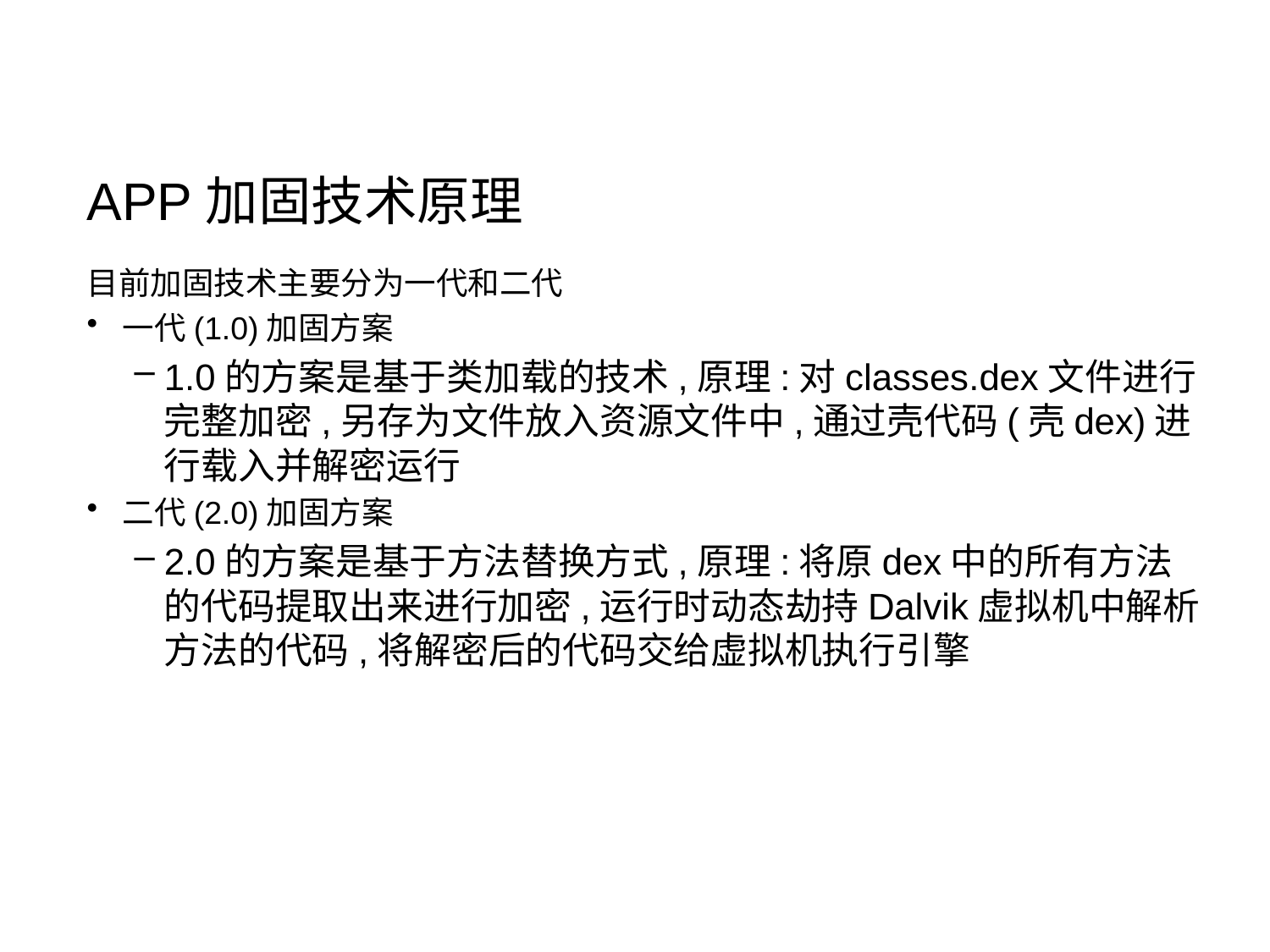

# APP加固技术原理
目前加固技术主要分为一代和二代
一代(1.0)加固方案
1.0的方案是基于类加载的技术,原理:对classes.dex文件进行完整加密,另存为文件放入资源文件中,通过壳代码(壳dex)进行载入并解密运行
二代(2.0)加固方案
2.0的方案是基于方法替换方式,原理:将原dex中的所有方法 的代码提取出来进行加密,运行时动态劫持Dalvik虚拟机中解析方法的代码,将解密后的代码交给虚拟机执行引擎